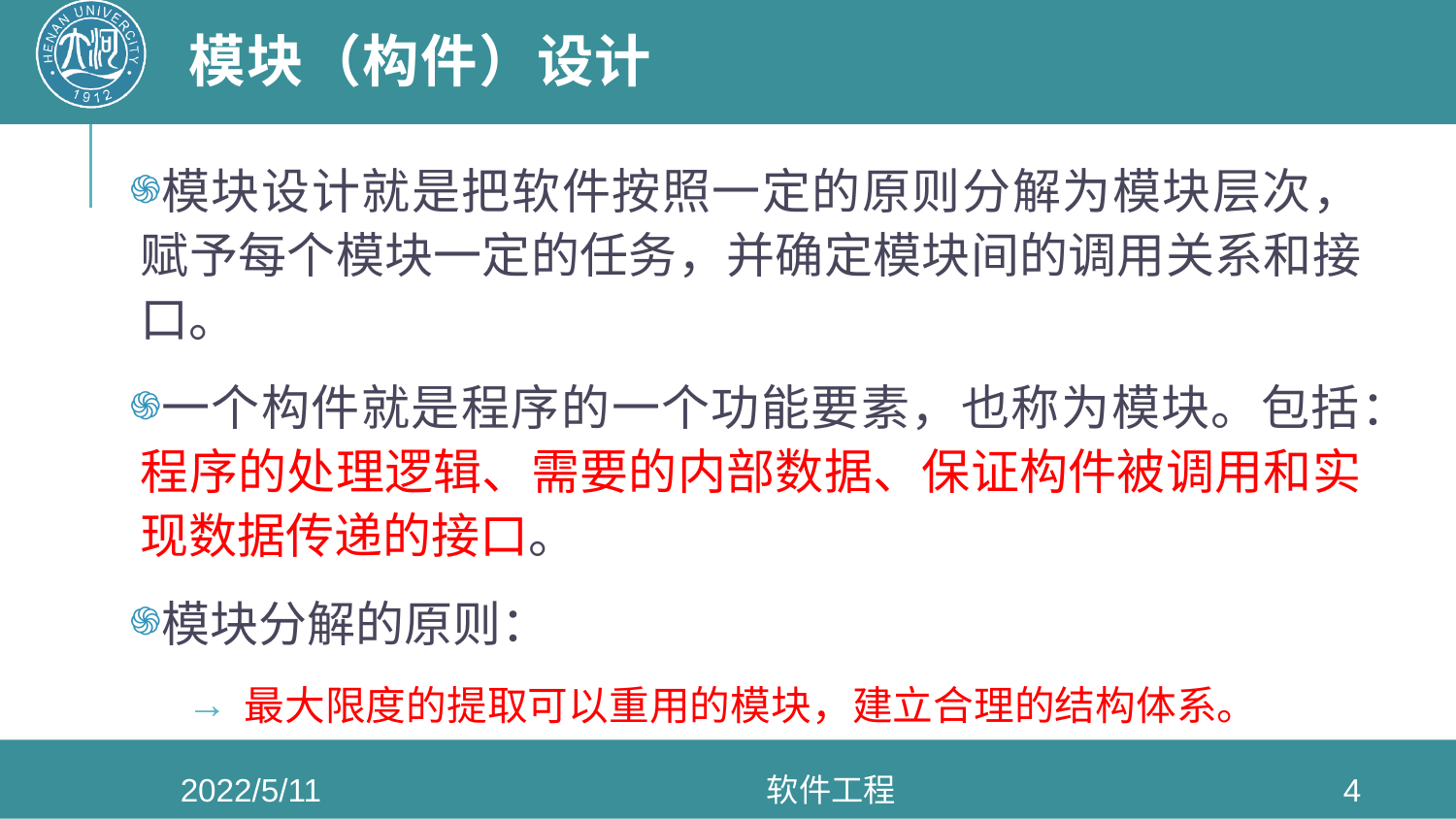

# 模块（构件）设计
模块设计就是把软件按照一定的原则分解为模块层次，赋予每个模块一定的任务，并确定模块间的调用关系和接口。
一个构件就是程序的一个功能要素，也称为模块。包括：程序的处理逻辑、需要的内部数据、保证构件被调用和实现数据传递的接口。
模块分解的原则：
最大限度的提取可以重用的模块，建立合理的结构体系。
2022/5/11
软件工程
4